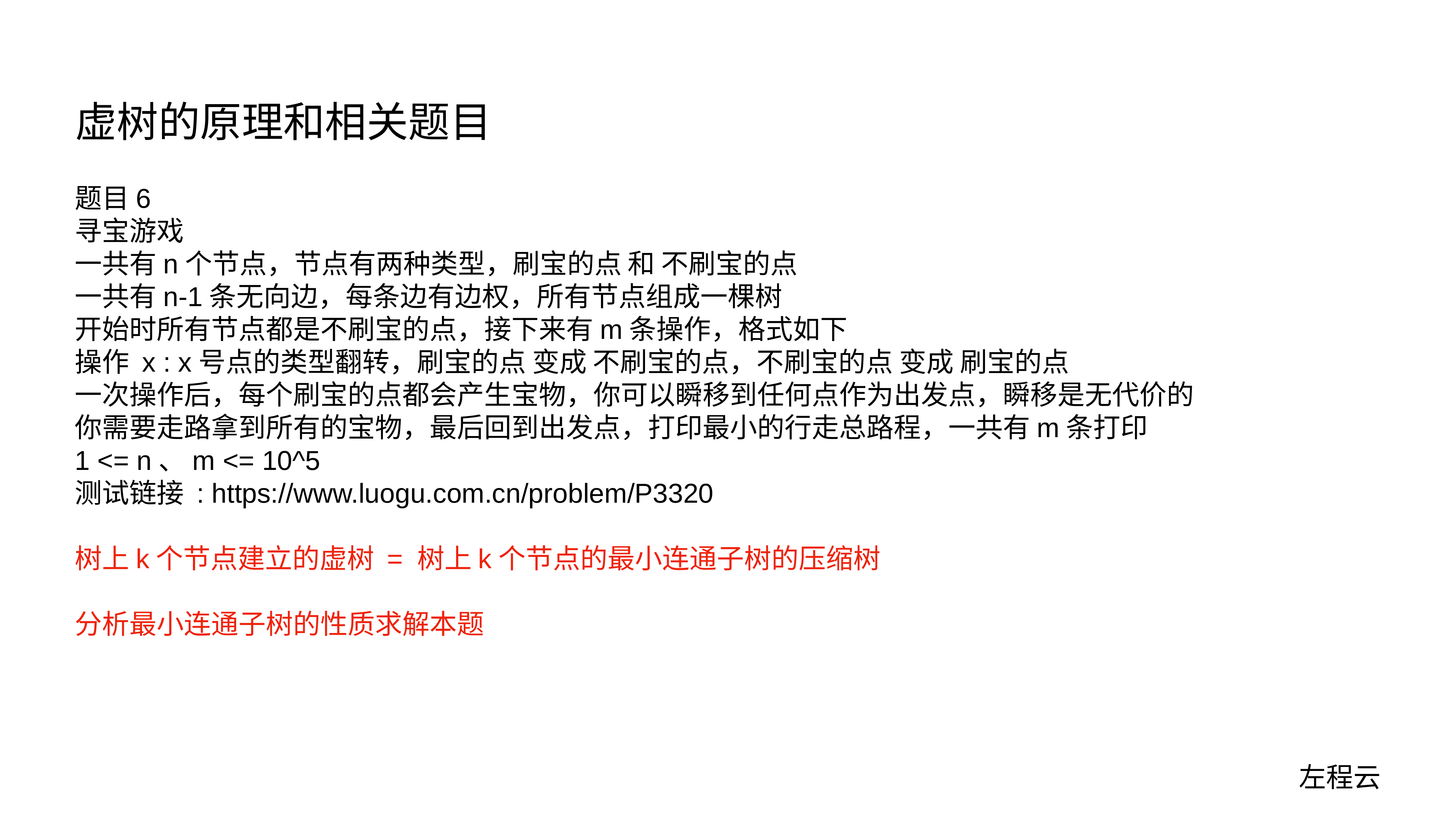

# 虚树的原理和相关题目
题目6
寻宝游戏
一共有n个节点，节点有两种类型，刷宝的点 和 不刷宝的点
一共有n-1条无向边，每条边有边权，所有节点组成一棵树
开始时所有节点都是不刷宝的点，接下来有m条操作，格式如下
操作 x : x号点的类型翻转，刷宝的点 变成 不刷宝的点，不刷宝的点 变成 刷宝的点
一次操作后，每个刷宝的点都会产生宝物，你可以瞬移到任何点作为出发点，瞬移是无代价的
你需要走路拿到所有的宝物，最后回到出发点，打印最小的行走总路程，一共有m条打印
1 <= n、m <= 10^5
测试链接 : https://www.luogu.com.cn/problem/P3320

树上k个节点建立的虚树 = 树上k个节点的最小连通子树的压缩树

分析最小连通子树的性质求解本题
左程云